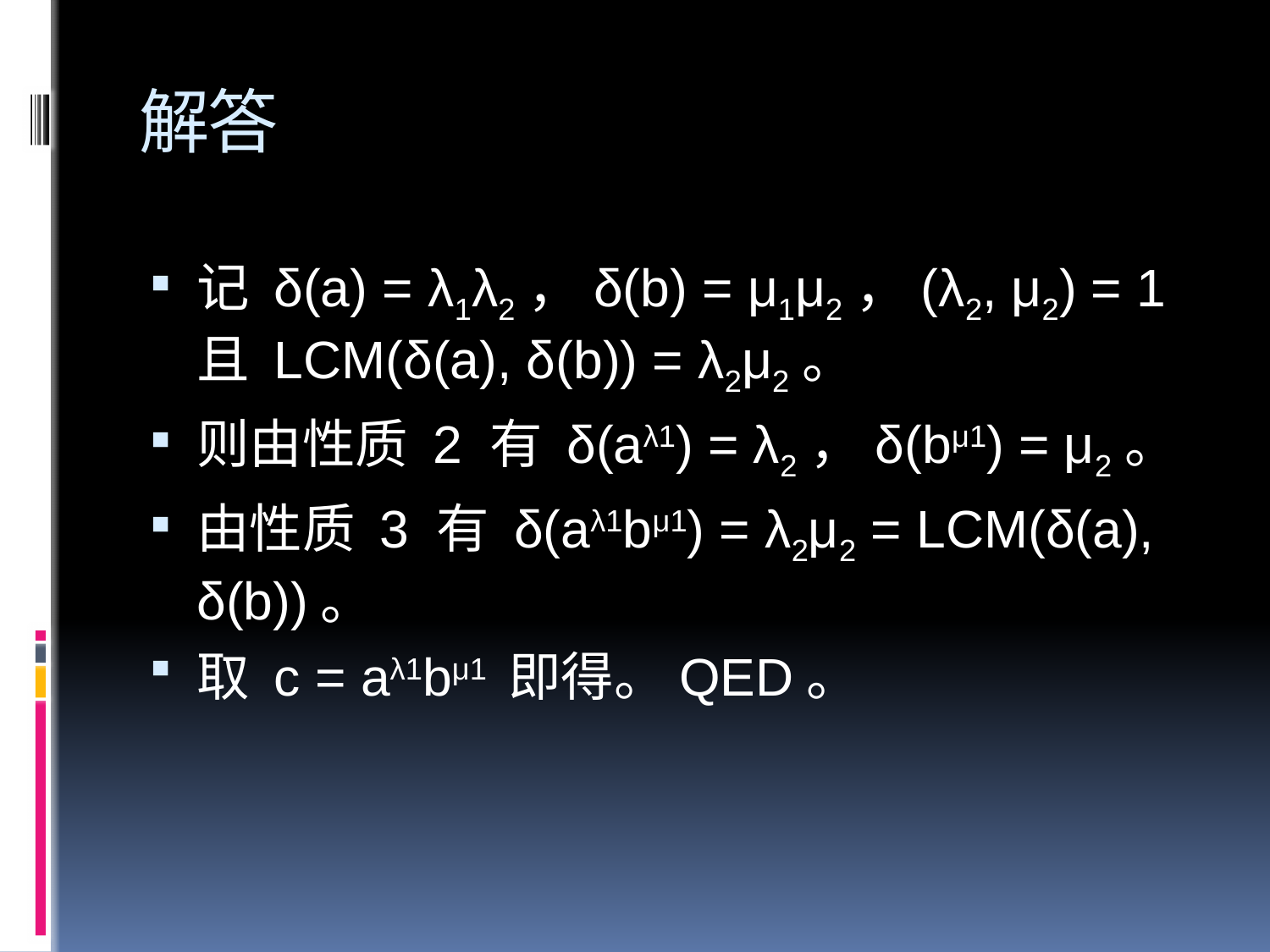

# 解答
记 δ(a) = λ1λ2，δ(b) = μ1μ2，(λ2, μ2) = 1 且 LCM(δ(a), δ(b)) = λ2μ2。
则由性质 2 有 δ(aλ1) = λ2，δ(bμ1) = μ2。
由性质 3 有 δ(aλ1bμ1) = λ2μ2 = LCM(δ(a), δ(b))。
取 c = aλ1bμ1 即得。QED。